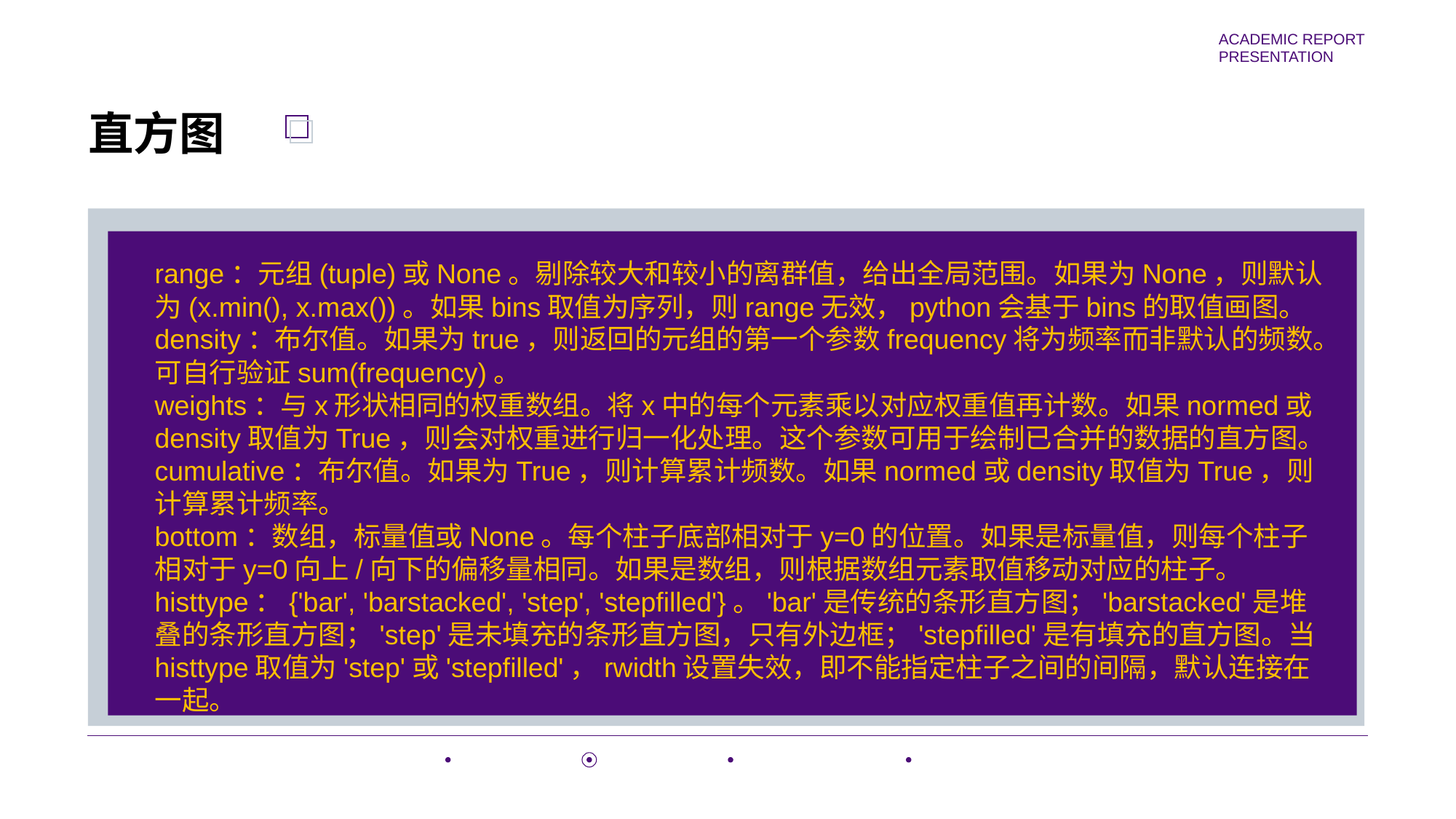

直方图

range：元组(tuple)或None。剔除较大和较小的离群值，给出全局范围。如果为None，则默认为(x.min(), x.max())。如果bins取值为序列，则range无效，python会基于bins的取值画图。
density：布尔值。如果为true，则返回的元组的第一个参数frequency将为频率而非默认的频数。可自行验证sum(frequency)。
weights：与x形状相同的权重数组。将x中的每个元素乘以对应权重值再计数。如果normed或density取值为True，则会对权重进行归一化处理。这个参数可用于绘制已合并的数据的直方图。
cumulative：布尔值。如果为True，则计算累计频数。如果normed或density取值为True，则计算累计频率。
bottom：数组，标量值或None。每个柱子底部相对于y=0的位置。如果是标量值，则每个柱子相对于y=0向上/向下的偏移量相同。如果是数组，则根据数组元素取值移动对应的柱子。
histtype：{'bar', 'barstacked', 'step', 'stepfilled'}。'bar'是传统的条形直方图；'barstacked'是堆叠的条形直方图；'step'是未填充的条形直方图，只有外边框；'stepfilled'是有填充的直方图。当histtype取值为'step'或'stepfilled'，rwidth设置失效，即不能指定柱子之间的间隔，默认连接在一起。